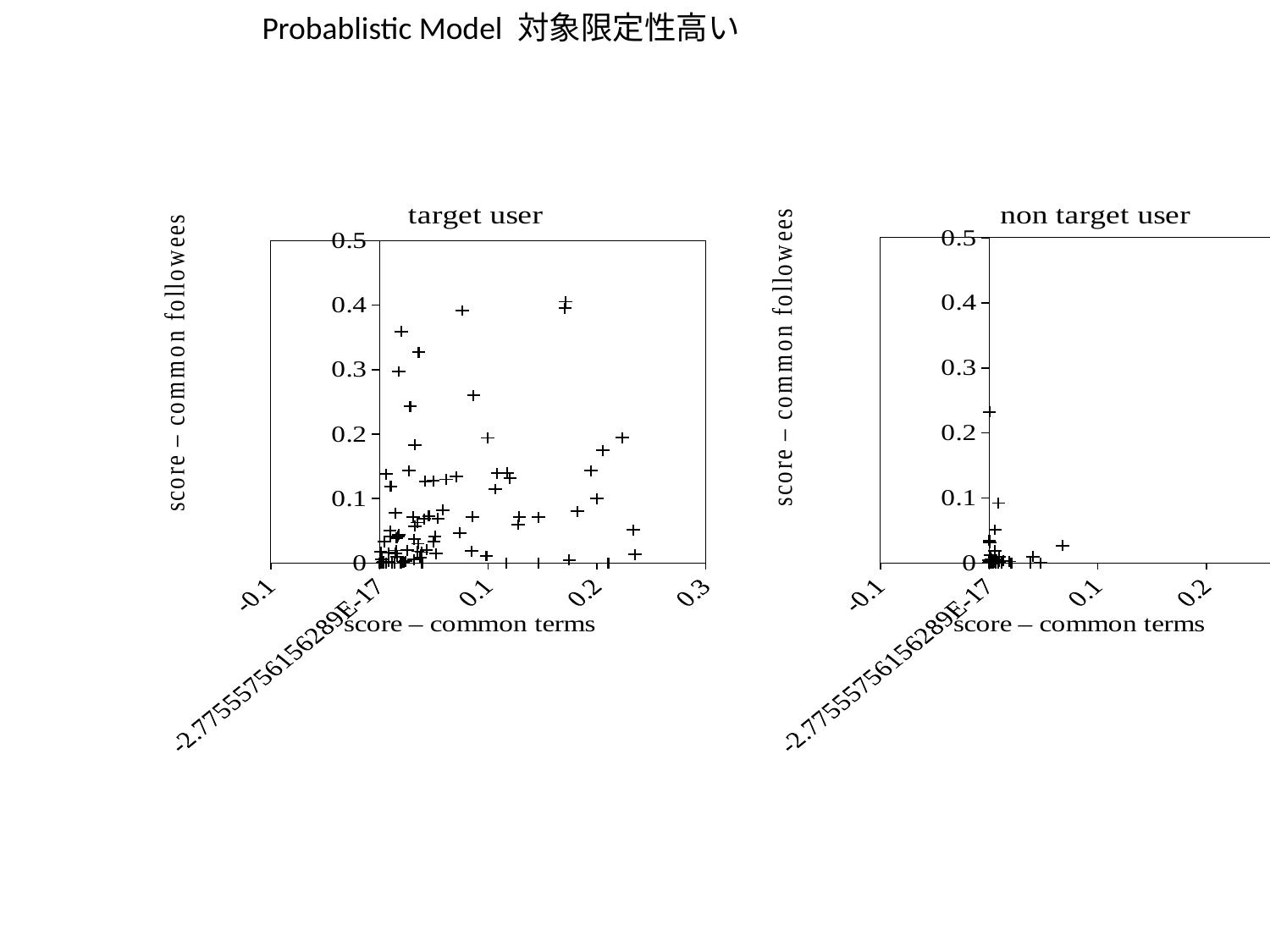

Probablistic Model 対象限定性高い

### Chart: target user

| Category | followee |  |
|---|---|---|

### Chart: non target user

| Category | followee |  |
|---|---|---|